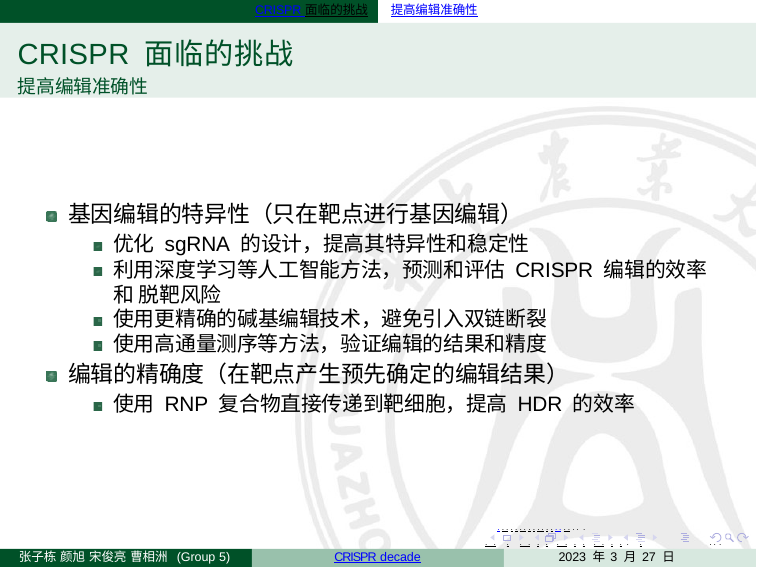

CRISPR 面临的挑战	提高编辑准确性
CRISPR 面临的挑战
提高编辑准确性
基因编辑的特异性（只在靶点进行基因编辑）
优化 sgRNA 的设计，提高其特异性和稳定性
利用深度学习等人工智能方法，预测和评估 CRISPR 编辑的效率和 脱靶风险
使用更精确的碱基编辑技术，避免引入双链断裂
使用高通量测序等方法，验证编辑的结果和精度
编辑的精确度（在靶点产生预先确定的编辑结果）
使用 RNP 复合物直接传递到靶细胞，提高 HDR 的效率

. . . . . . . . . . . . . . . . . . . .
.   .     .     .   .   .   .    .   .   .   .    .   .   .   . .     .	. . .
2023 年 3 月 27 日	16 / 22
张子栋 颜旭 宋俊亮 曹相洲 (Group 5)
CRISPR decade